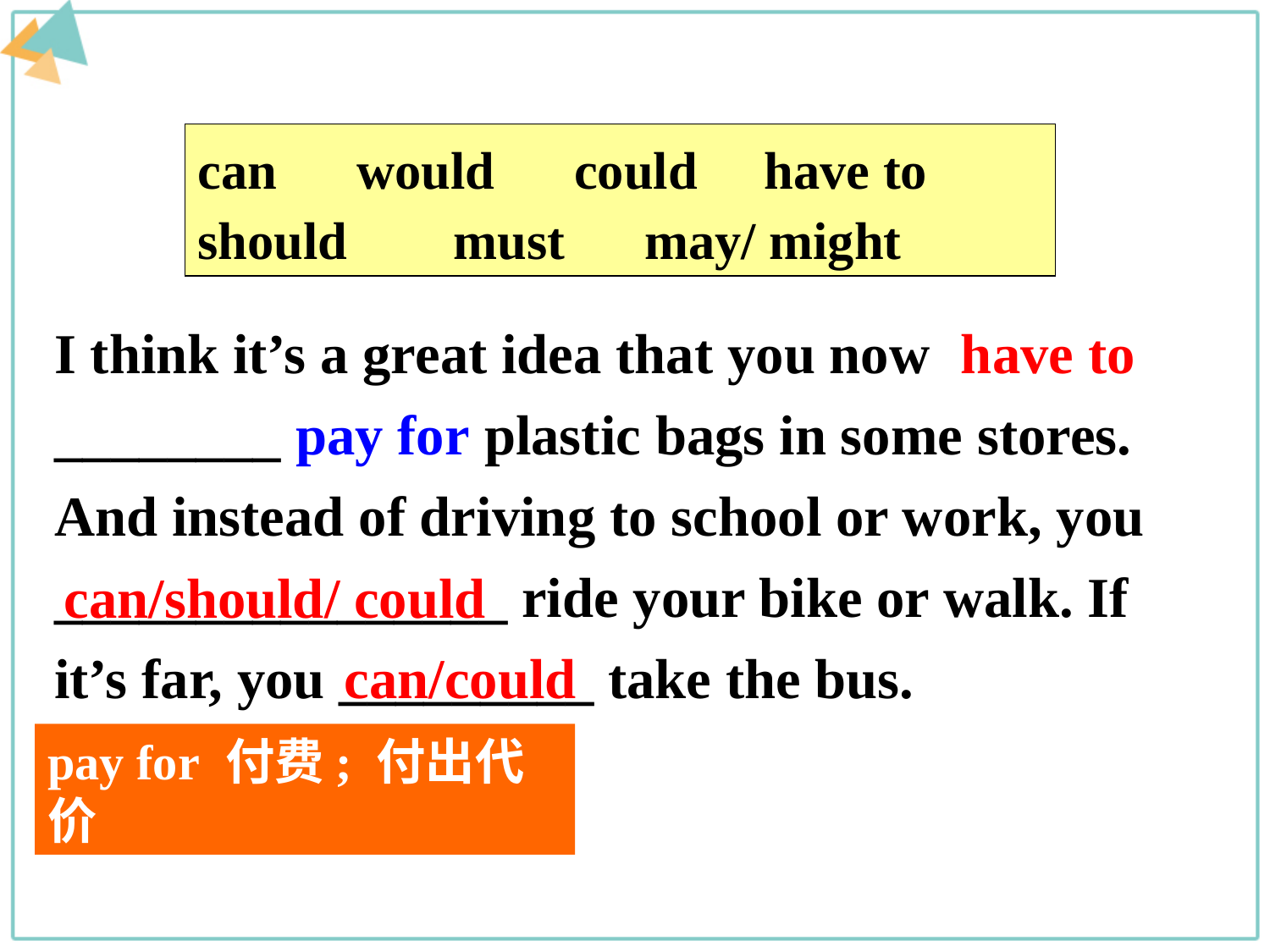

can      would      could     have to      should        must      may/ might
I think it’s a great idea that you now ________ pay for plastic bags in some stores. And instead of driving to school or work, you ________________ ride your bike or walk. If it’s far, you _________ take the bus.
have to
can/should/ could
can/could
pay for 付费; 付出代价